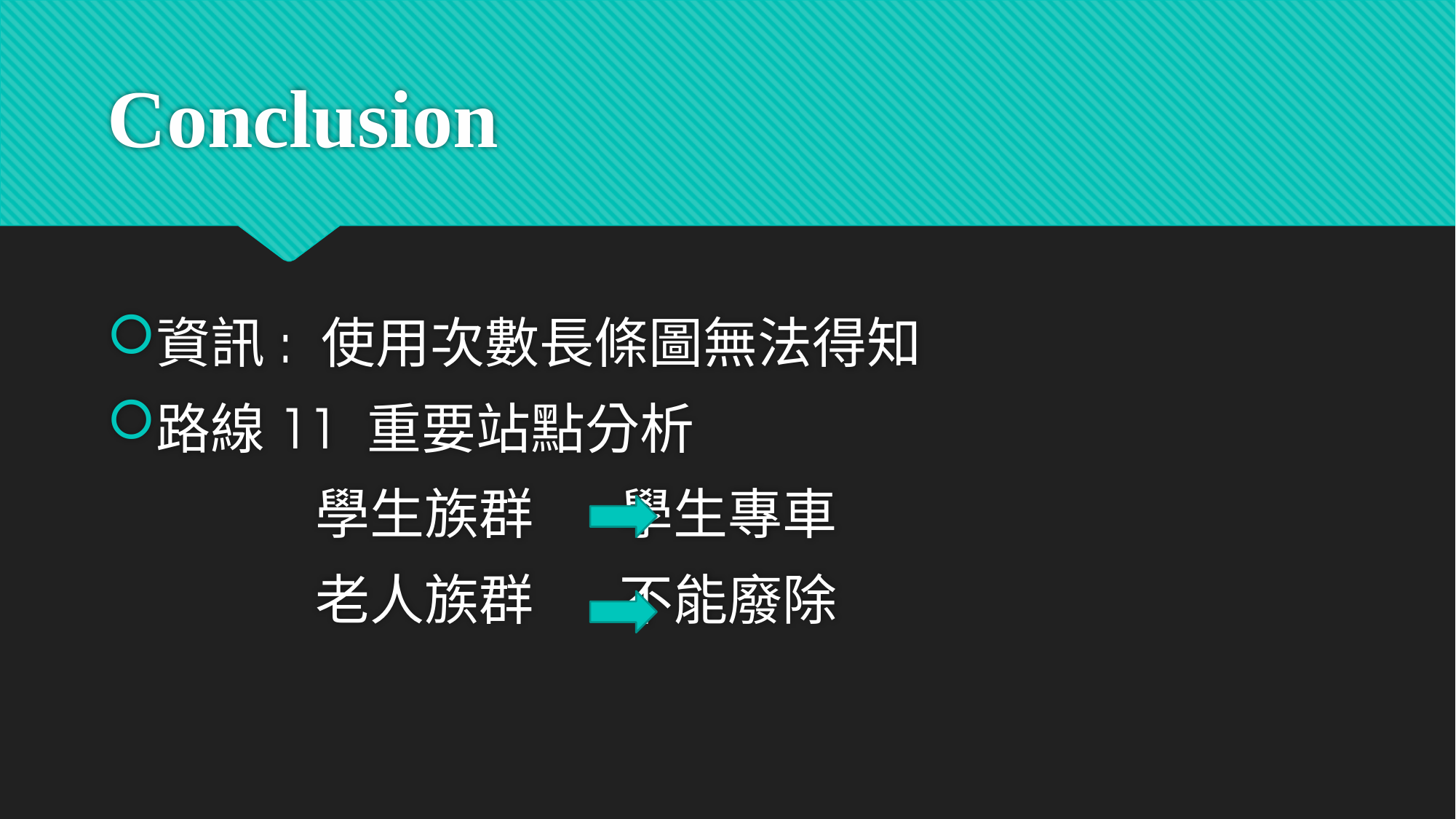

# Conclusion
資訊: 使用次數長條圖無法得知
路線11 重要站點分析
                學生族群       學生專車
                老人族群       不能廢除